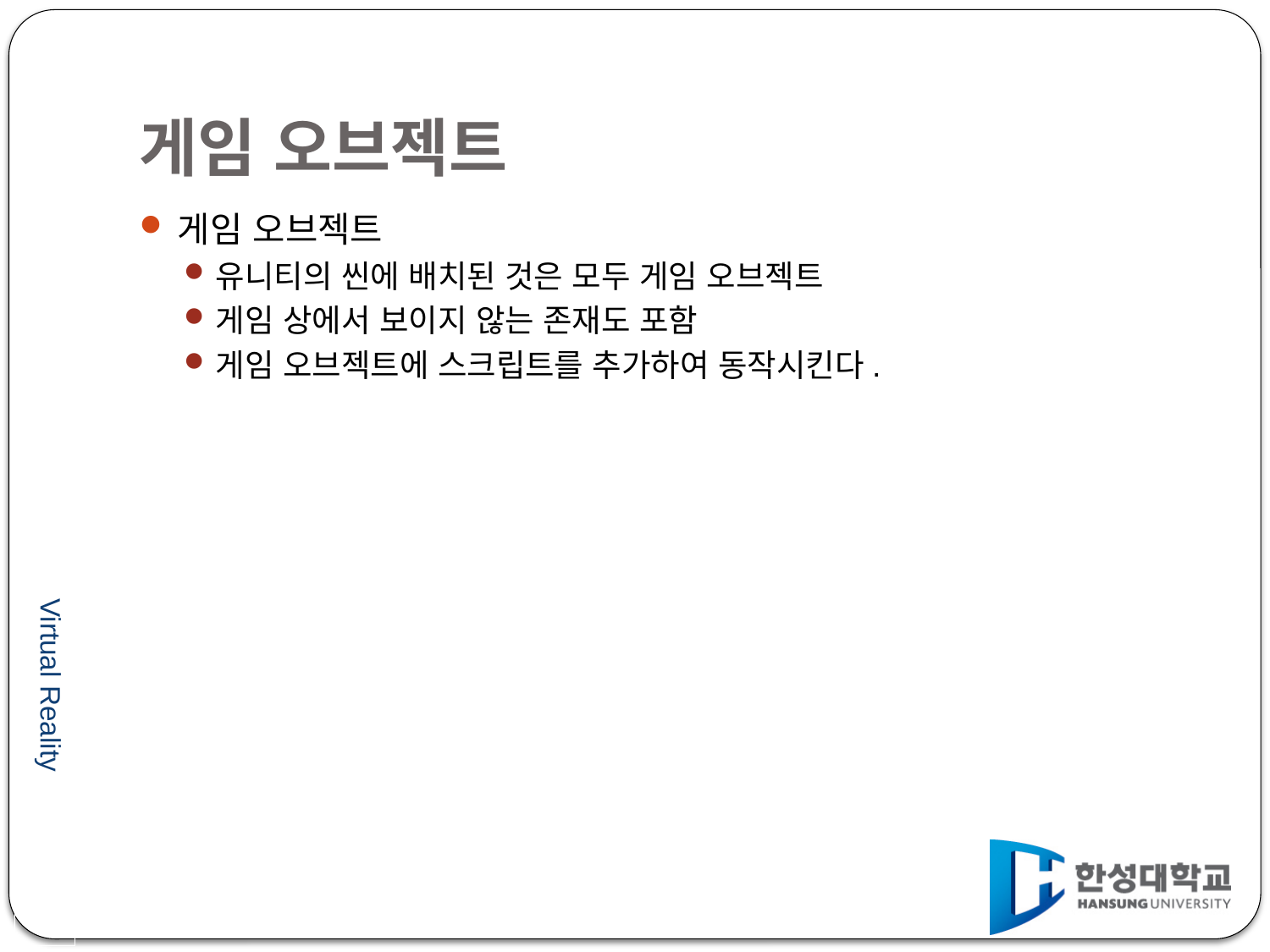

# 게임 오브젝트
게임 오브젝트
유니티의 씬에 배치된 것은 모두 게임 오브젝트
게임 상에서 보이지 않는 존재도 포함
게임 오브젝트에 스크립트를 추가하여 동작시킨다.